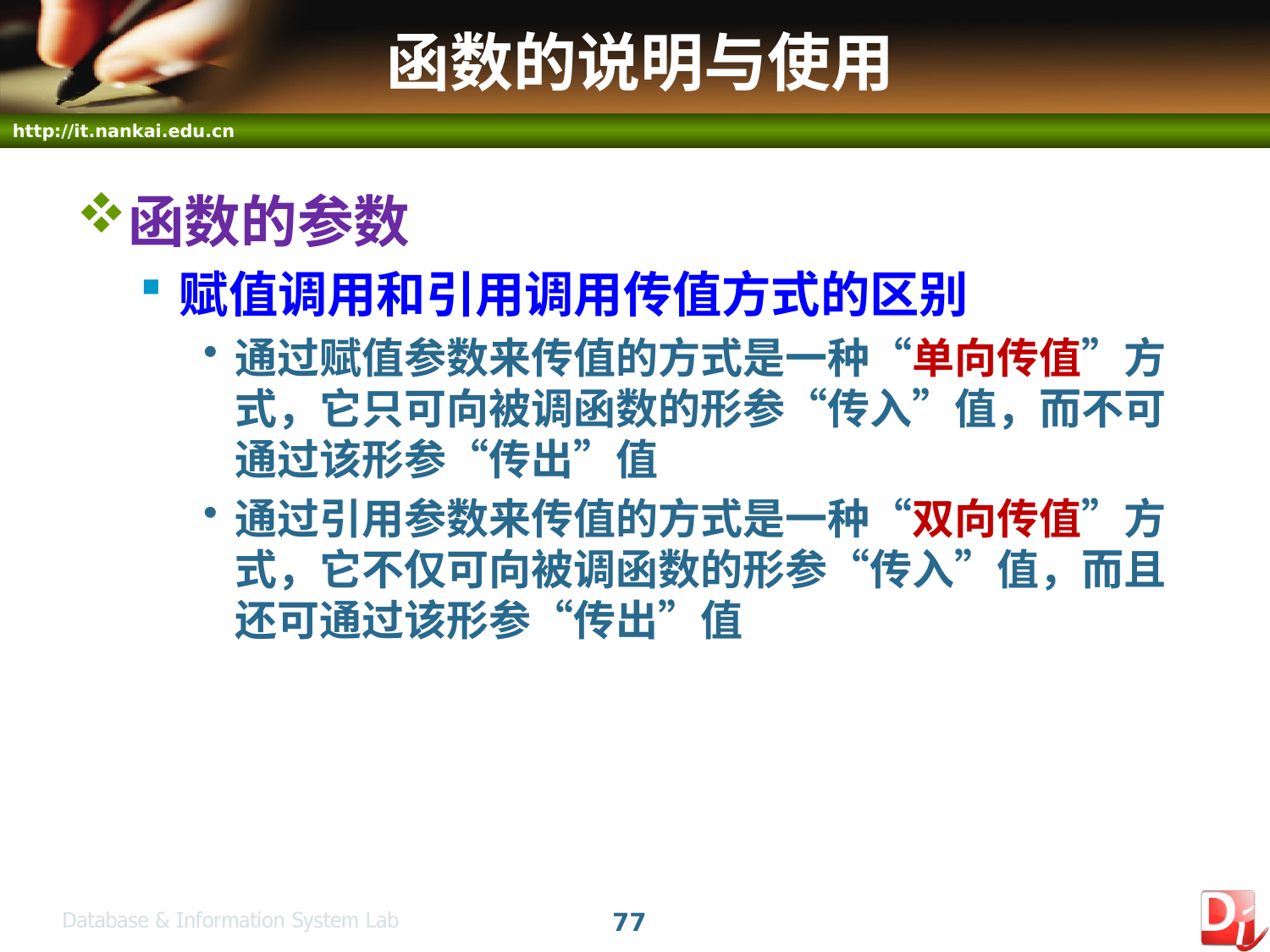

# 函数的说明与使用
函数的参数
赋值调用和引用调用传值方式的区别
通过赋值参数来传值的方式是一种“单向传值”方式，它只可向被调函数的形参“传入”值，而不可通过该形参“传出”值
通过引用参数来传值的方式是一种“双向传值”方式，它不仅可向被调函数的形参“传入”值，而且还可通过该形参“传出”值

77
Database & Information System Lab